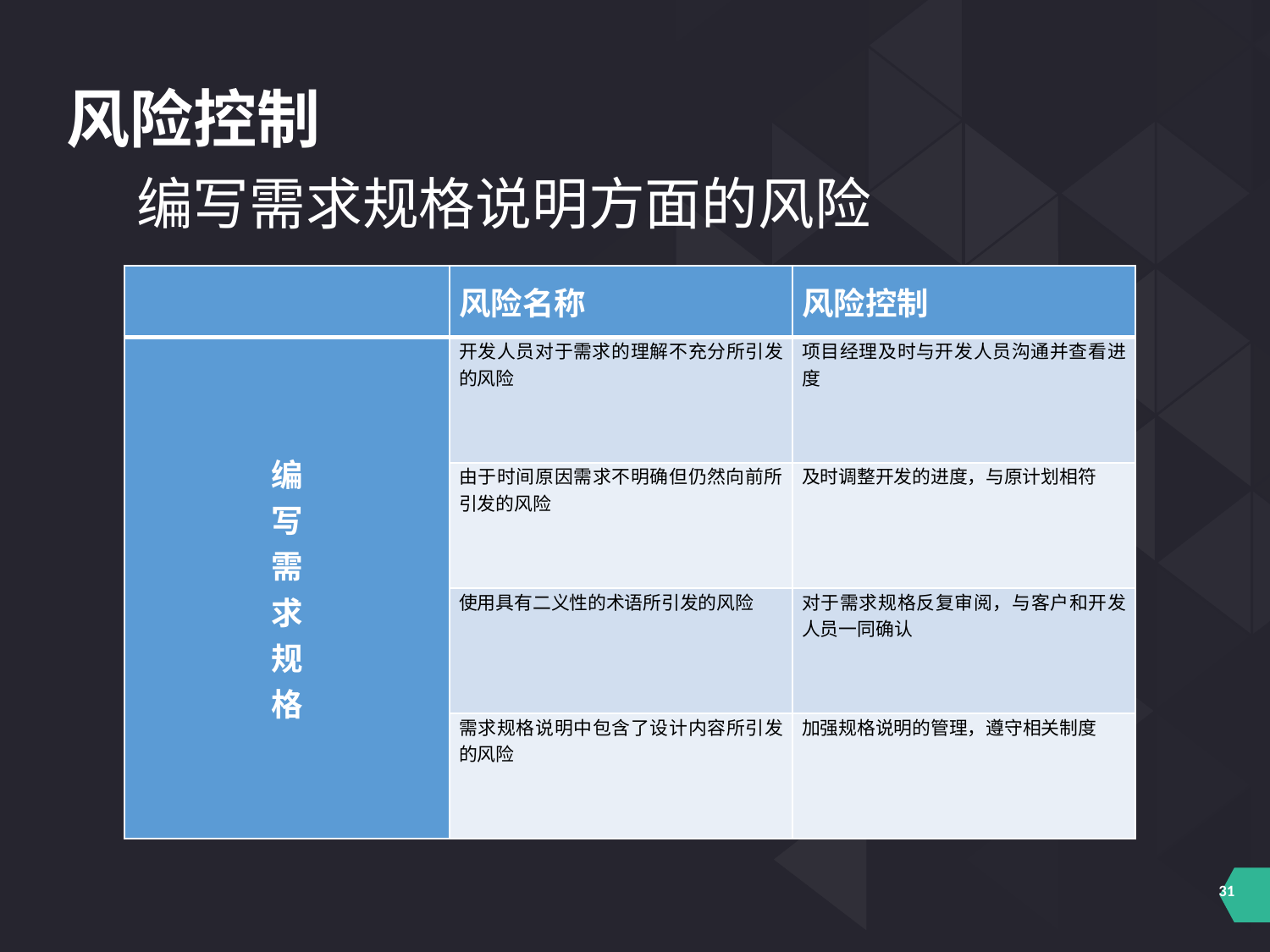

风险控制
编写需求规格说明方面的风险
|  | 风险名称 | 风险控制 |
| --- | --- | --- |
| 编 写 需 求 规 格 | 开发人员对于需求的理解不充分所引发的风险 | 项目经理及时与开发人员沟通并查看进度 |
|  | 由于时间原因需求不明确但仍然向前所引发的风险 | 及时调整开发的进度，与原计划相符 |
|  | 使用具有二义性的术语所引发的风险 | 对于需求规格反复审阅，与客户和开发人员一同确认 |
|  | 需求规格说明中包含了设计内容所引发的风险 | 加强规格说明的管理，遵守相关制度 |